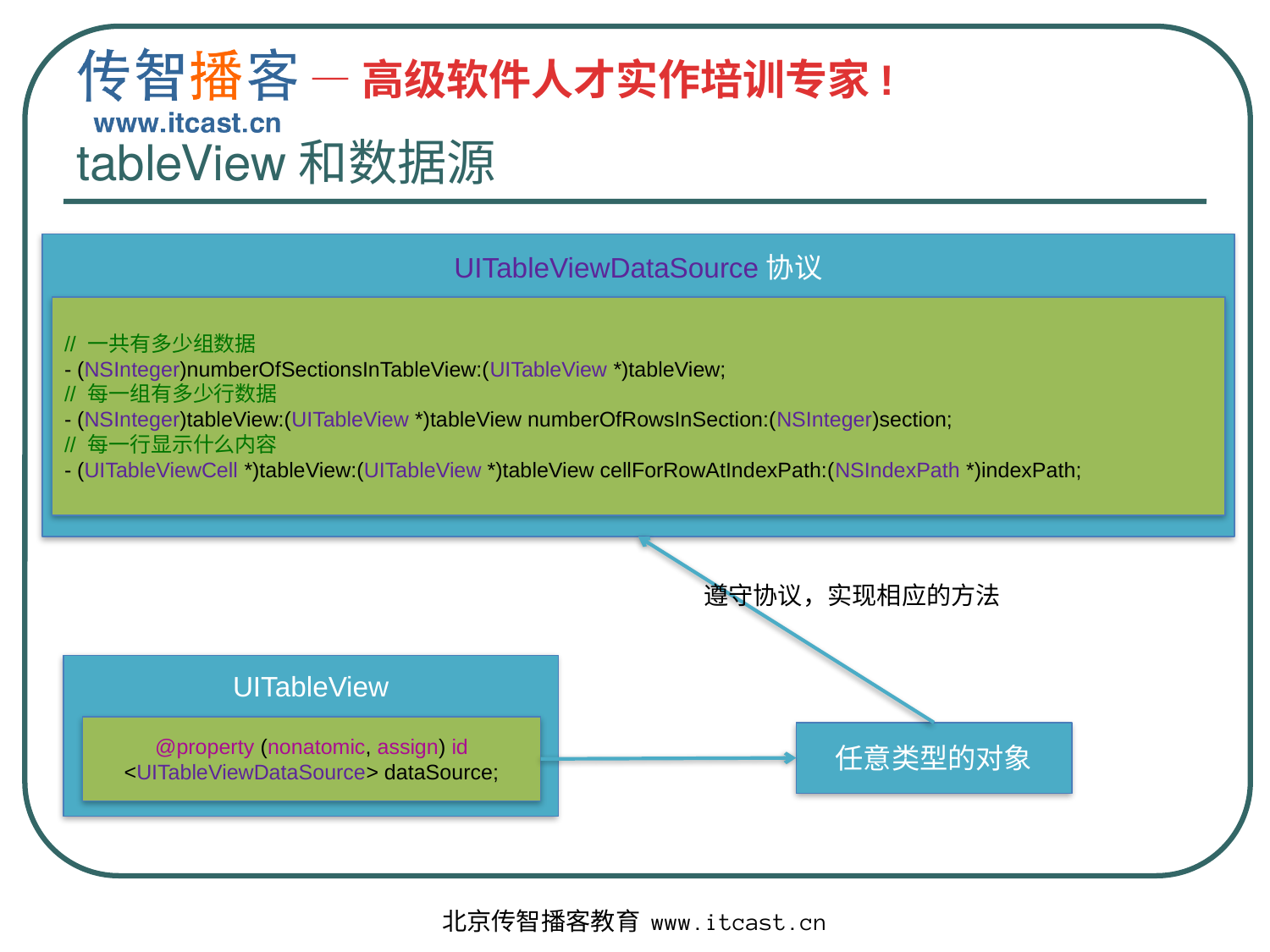

# tableView和数据源

UITableViewDataSource协议

// 一共有多少组数据
- (NSInteger)numberOfSectionsInTableView:(UITableView *)tableView;
// 每一组有多少行数据
- (NSInteger)tableView:(UITableView *)tableView numberOfRowsInSection:(NSInteger)section;
// 每一行显示什么内容
- (UITableViewCell *)tableView:(UITableView *)tableView cellForRowAtIndexPath:(NSIndexPath *)indexPath;

遵守协议，实现相应的方法

UITableView

@property (nonatomic, assign) id <UITableViewDataSource> dataSource;

任意类型的对象